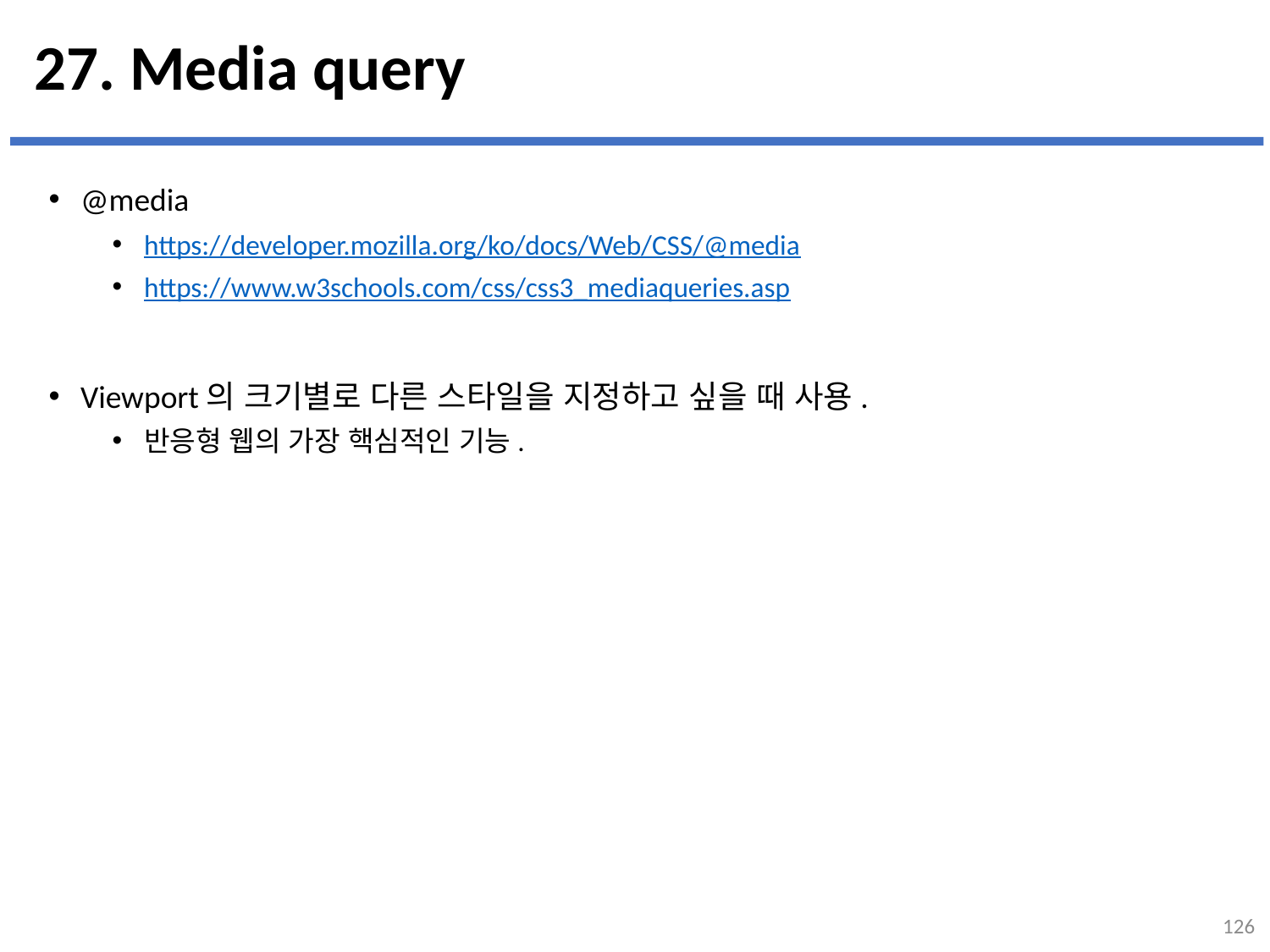

# 27. Media query
@media
https://developer.mozilla.org/ko/docs/Web/CSS/@media
https://www.w3schools.com/css/css3_mediaqueries.asp

Viewport의 크기별로 다른 스타일을 지정하고 싶을 때 사용.
반응형 웹의 가장 핵심적인 기능.
126